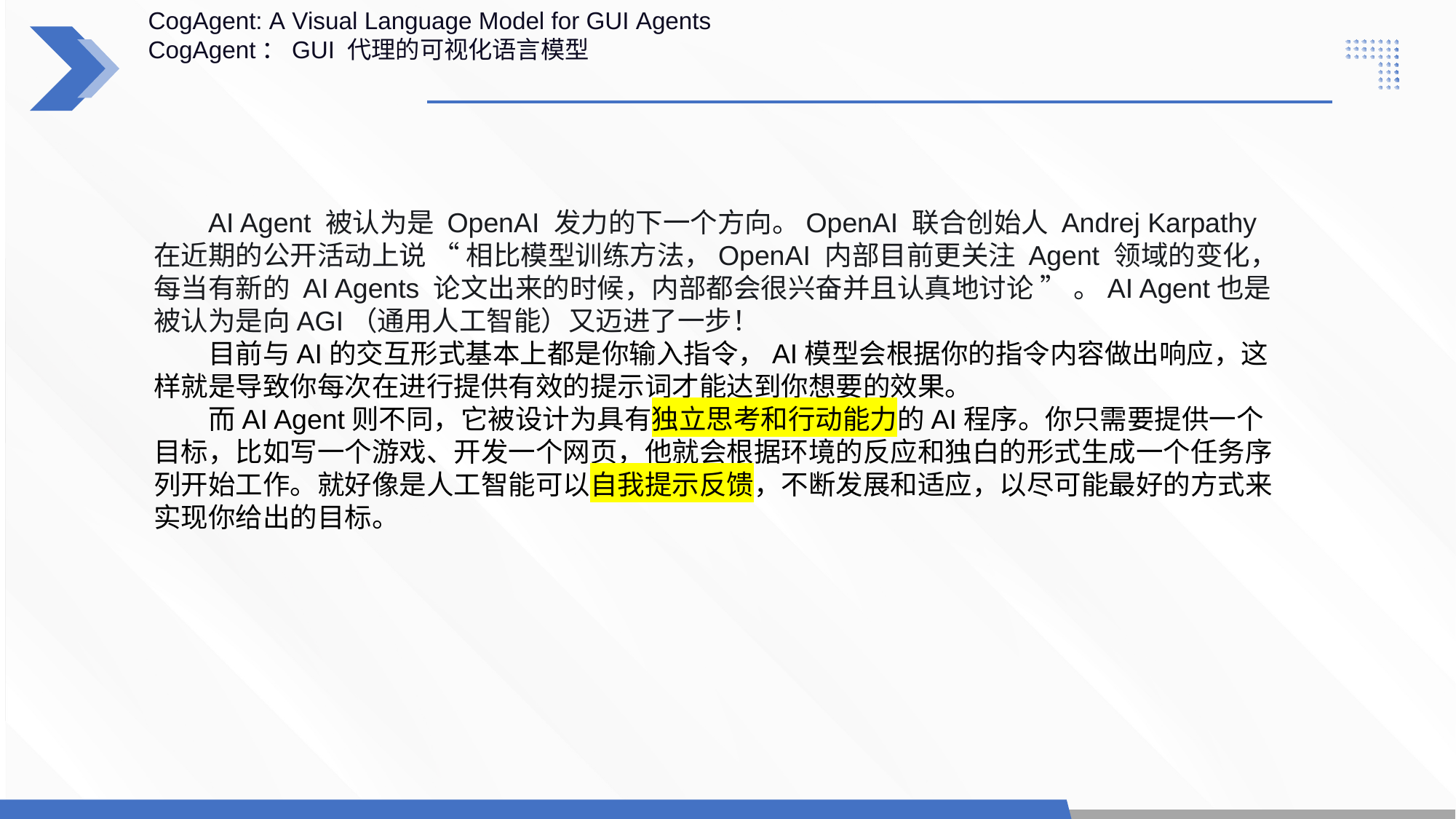

CogAgent: A Visual Language Model for GUI Agents
CogAgent：GUI 代理的可视化语言模型
AI Agent 被认为是 OpenAI 发力的下一个方向。OpenAI 联合创始人 Andrej Karpathy 在近期的公开活动上说 “ 相比模型训练方法，OpenAI 内部目前更关注 Agent 领域的变化，每当有新的 AI Agents 论文出来的时候，内部都会很兴奋并且认真地讨论 ” 。AI Agent也是被认为是向AGI（通用人工智能）又迈进了一步！
目前与AI的交互形式基本上都是你输入指令，AI模型会根据你的指令内容做出响应，这样就是导致你每次在进行提供有效的提示词才能达到你想要的效果。
而AI Agent则不同，它被设计为具有独立思考和行动能力的AI程序。你只需要提供一个目标，比如写一个游戏、开发一个网页，他就会根据环境的反应和独白的形式生成一个任务序列开始工作。就好像是人工智能可以自我提示反馈，不断发展和适应，以尽可能最好的方式来实现你给出的目标。